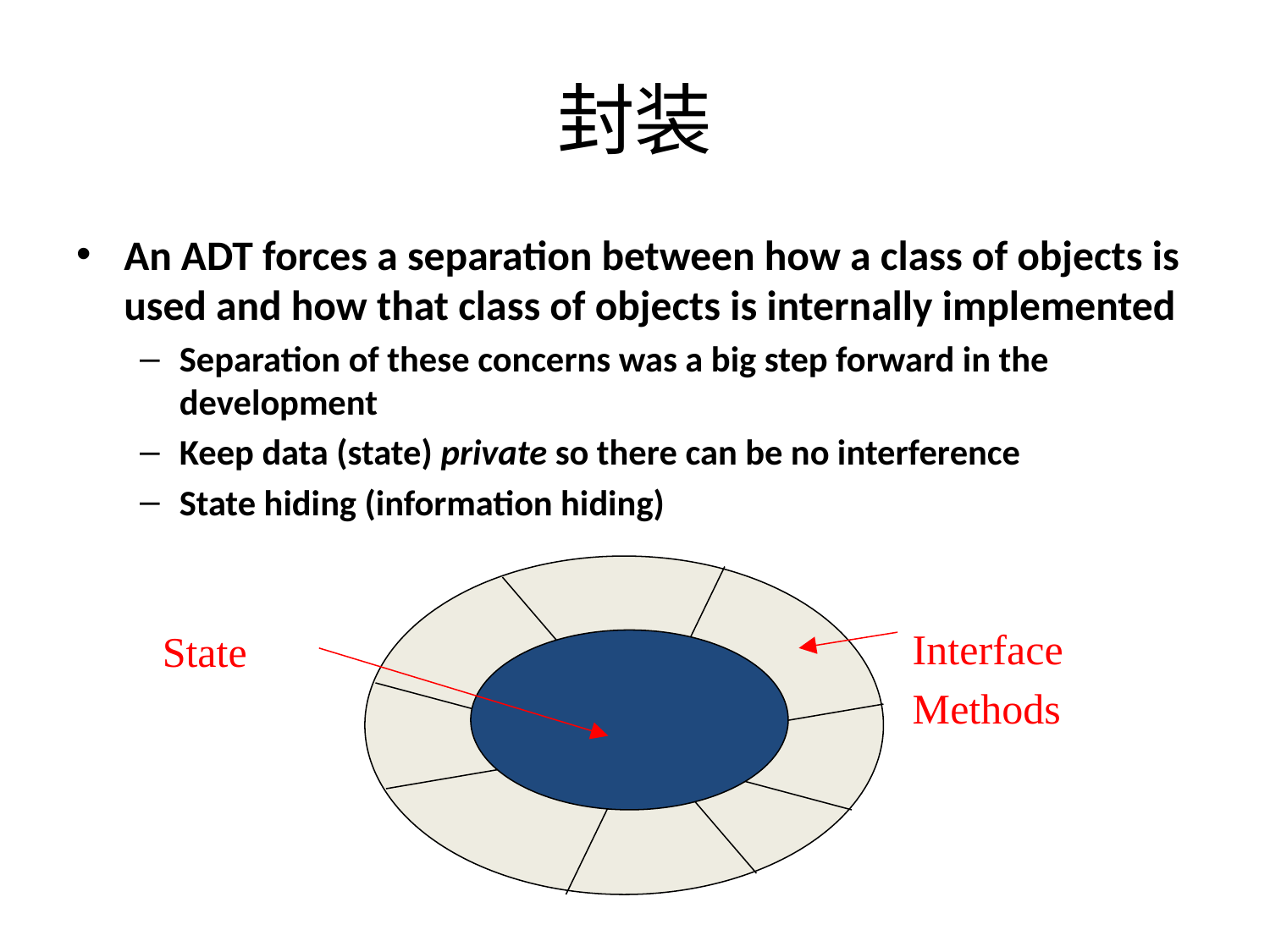

# 封装
An ADT forces a separation between how a class of objects is used and how that class of objects is internally implemented
Separation of these concerns was a big step forward in the development
Keep data (state) private so there can be no interference
State hiding (information hiding)

Interface
Methods
State